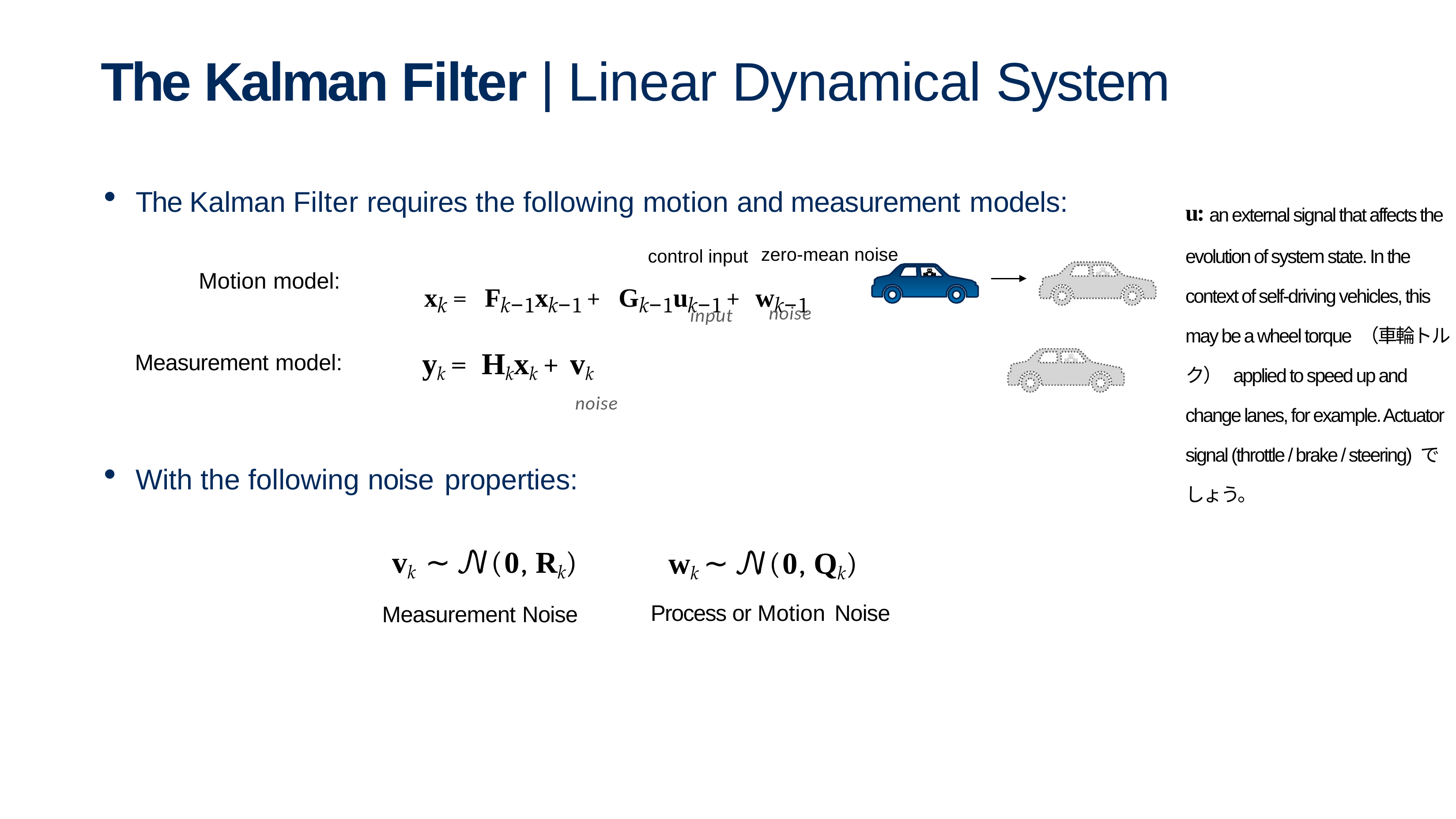

# The Kalman Filter | Linear Dynamical System
The Kalman Filter requires the following motion and measurement models:
u: an external signal that affects the evolution of system state. In the context of self-driving vehicles, this may be a wheel torque（車輪トルク） applied to speed up and change lanes, for example. Actuator signal (throttle / brake / steering)でしょう。
zero-mean noise
control input

Motion model:
xk = Fk−1xk−1 + Gk−1uk−1 + wk−1

noise
input
yk = Hkxk + vk
noise
Measurement model:

With the following noise properties:
wk ∼ 𝒩(0, Qk)
Process or Motion Noise
vk  ∼ 𝒩(0, Rk)
Measurement Noise